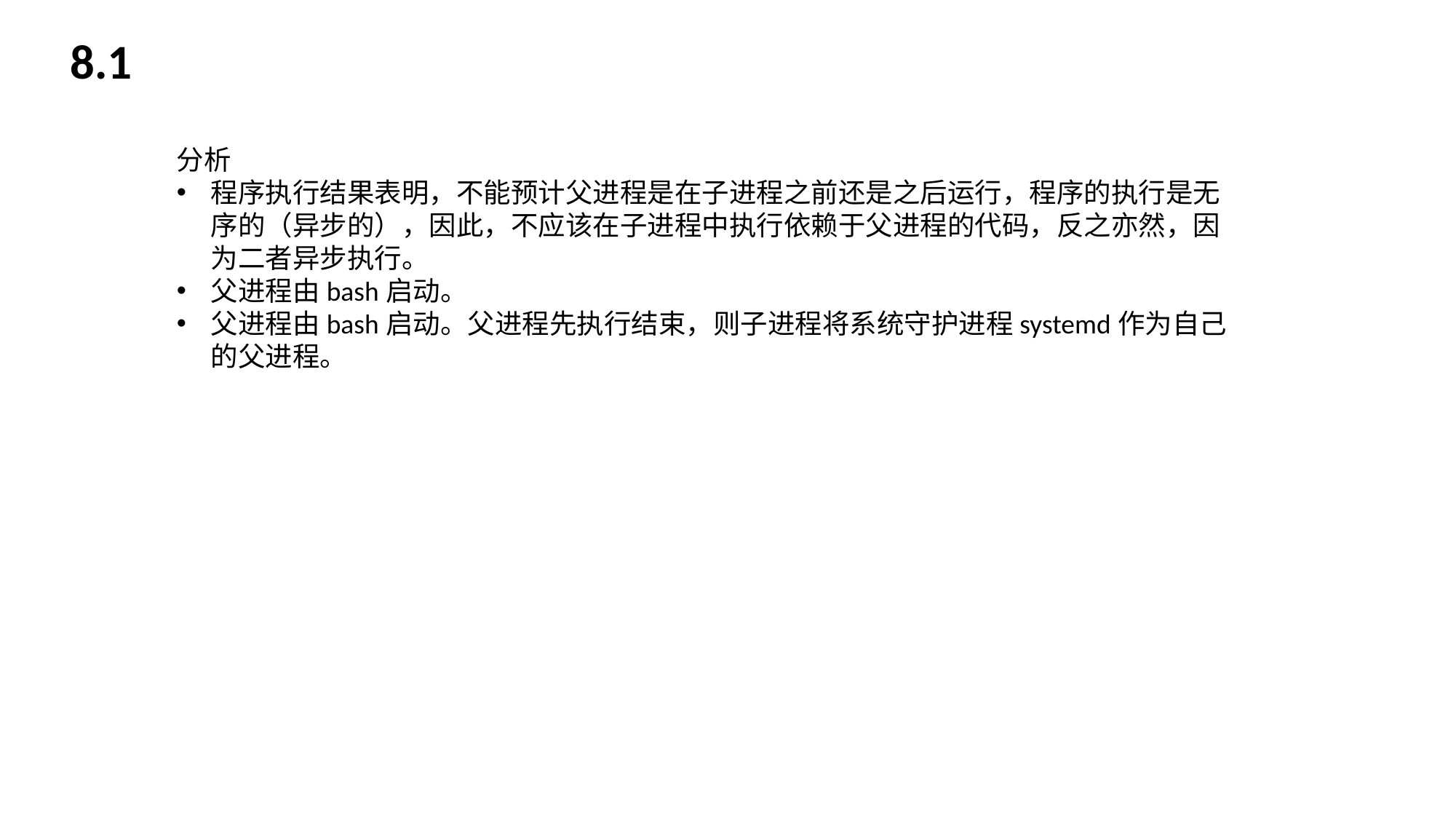

8.1
分析
程序执行结果表明，不能预计父进程是在子进程之前还是之后运行，程序的执行是无序的（异步的），因此，不应该在子进程中执行依赖于父进程的代码，反之亦然，因为二者异步执行。
父进程由bash启动。
父进程由bash启动。父进程先执行结束，则子进程将系统守护进程systemd作为自己的父进程。